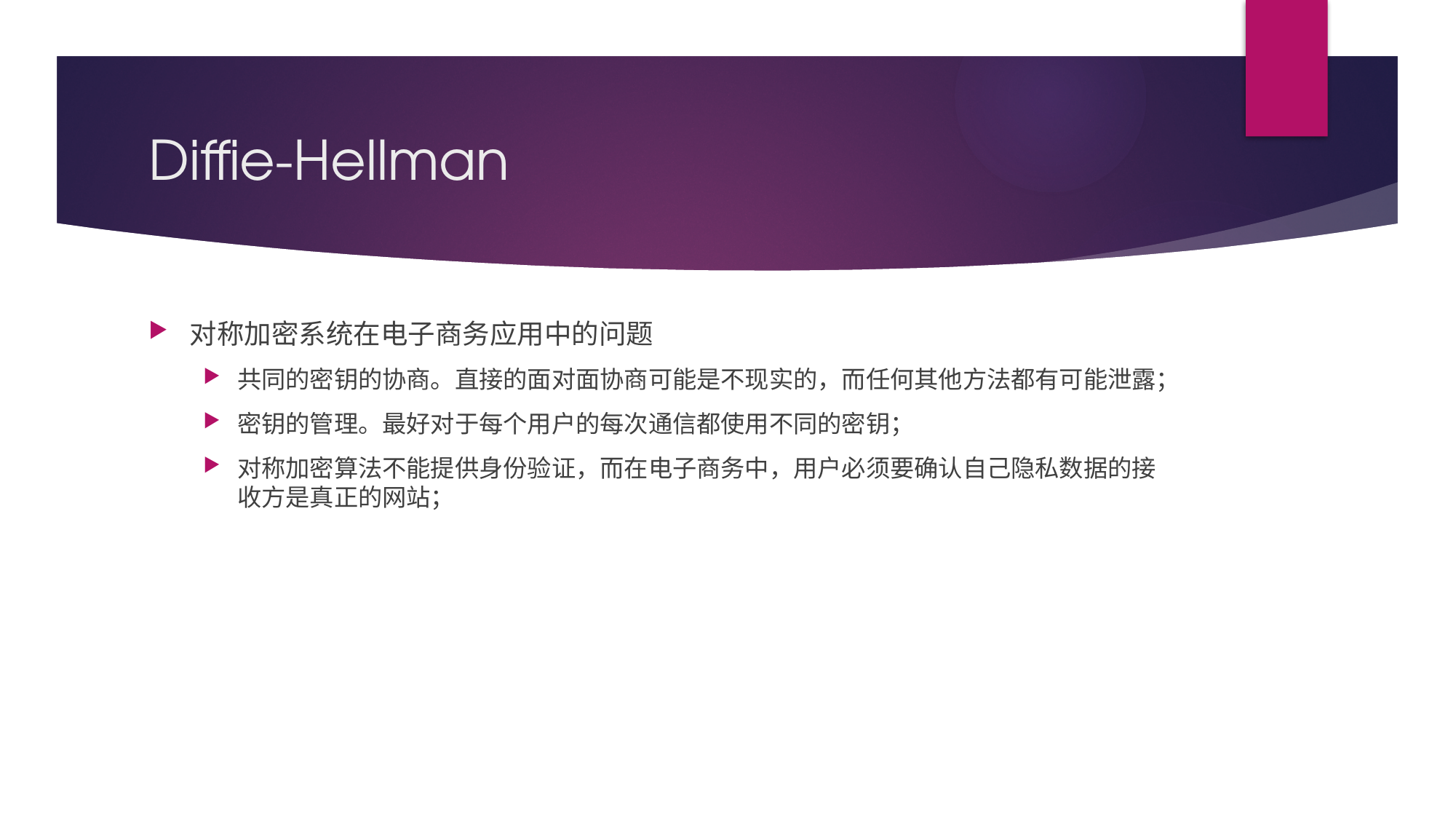

# Diffie-Hellman
对称加密系统在电子商务应用中的问题
共同的密钥的协商。直接的面对面协商可能是不现实的，而任何其他方法都有可能泄露；
密钥的管理。最好对于每个用户的每次通信都使用不同的密钥；
对称加密算法不能提供身份验证，而在电子商务中，用户必须要确认自己隐私数据的接收方是真正的网站；